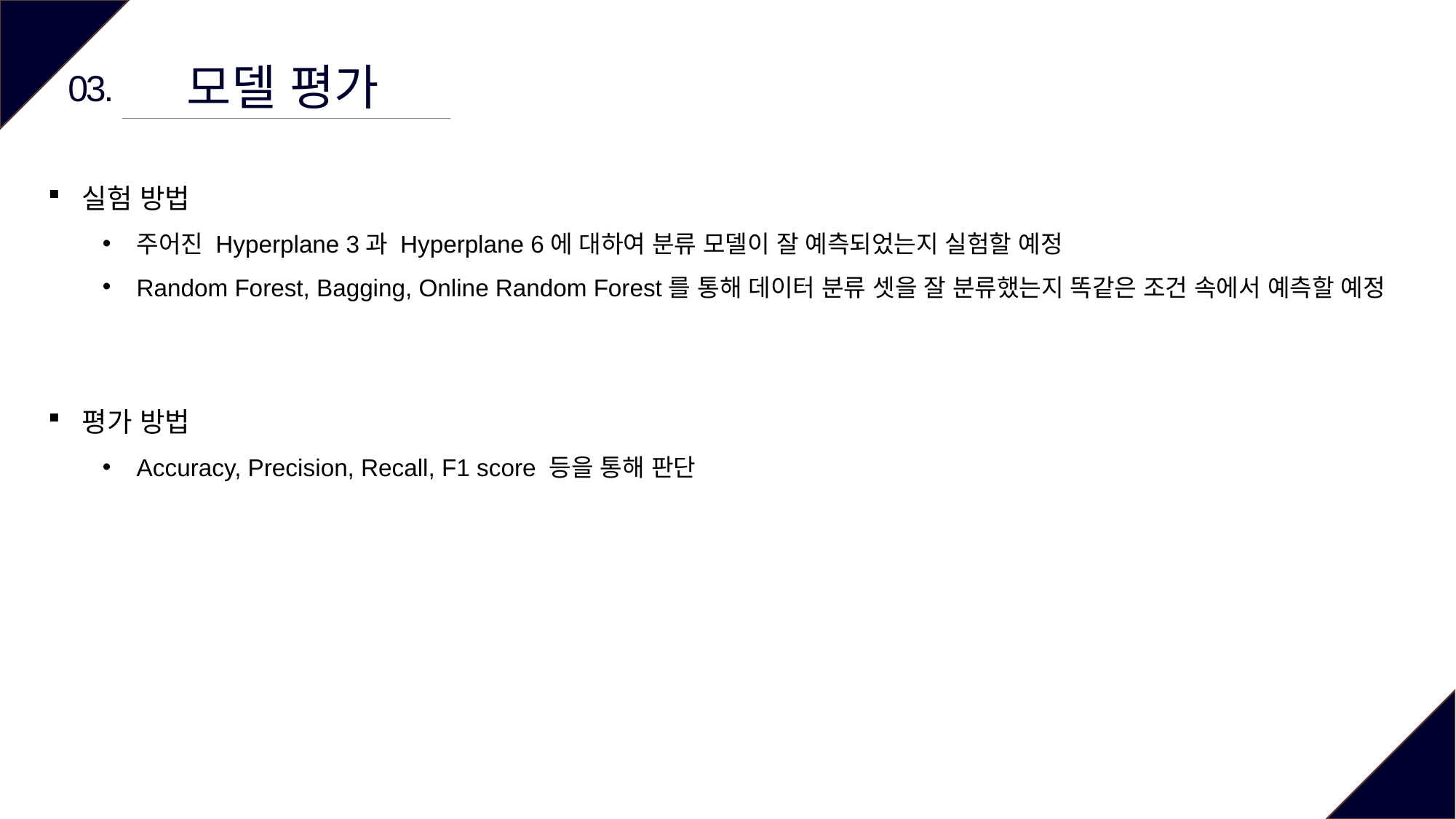

모델 평가
03.
실험 방법
주어진 Hyperplane 3과 Hyperplane 6에 대하여 분류 모델이 잘 예측되었는지 실험할 예정
Random Forest, Bagging, Online Random Forest를 통해 데이터 분류 셋을 잘 분류했는지 똑같은 조건 속에서 예측할 예정

평가 방법
Accuracy, Precision, Recall, F1 score 등을 통해 판단